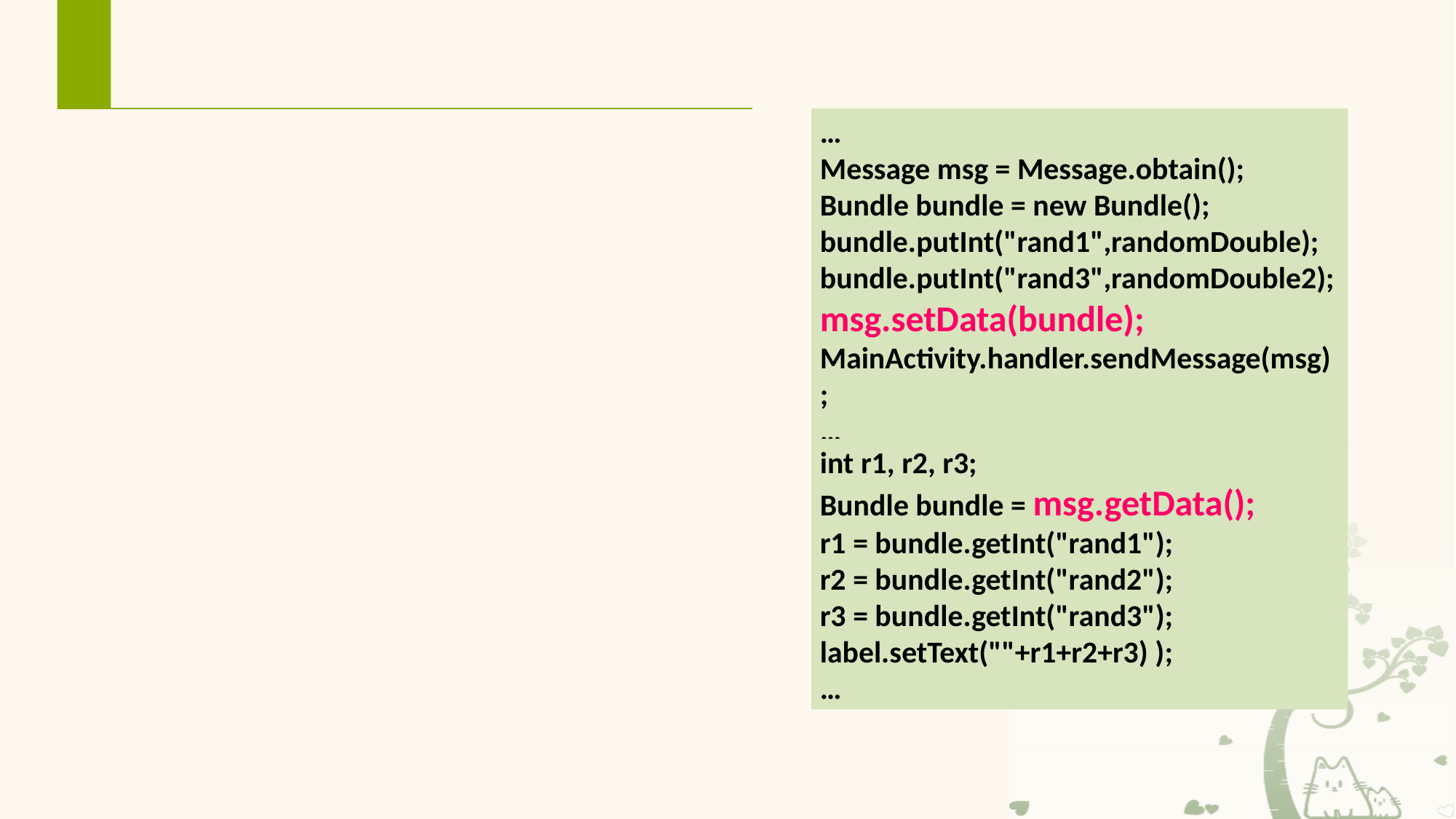

# Message
…
Message msg = Message.obtain();
Bundle bundle = new Bundle();
bundle.putInt("rand1",randomDouble);
bundle.putInt("rand3",randomDouble2);
msg.setData(bundle);
MainActivity.handler.sendMessage(msg);
…
如果需要传递复杂数据，可以通过Bundle类来封装不同类型的值:
void setData(Bundle data)
Bundle getData()

Bundle类
用于提供从字符串到某个具体值的映射，一个Bundle对象可以封装多个键值对
void putXXX(String key, XX value)
XXX getXXX(String key)

int r1, r2, r3;
Bundle bundle = msg.getData();
r1 = bundle.getInt("rand1");
r2 = bundle.getInt("rand2");
r3 = bundle.getInt("rand3"); label.setText(""+r1+r2+r3) );
…